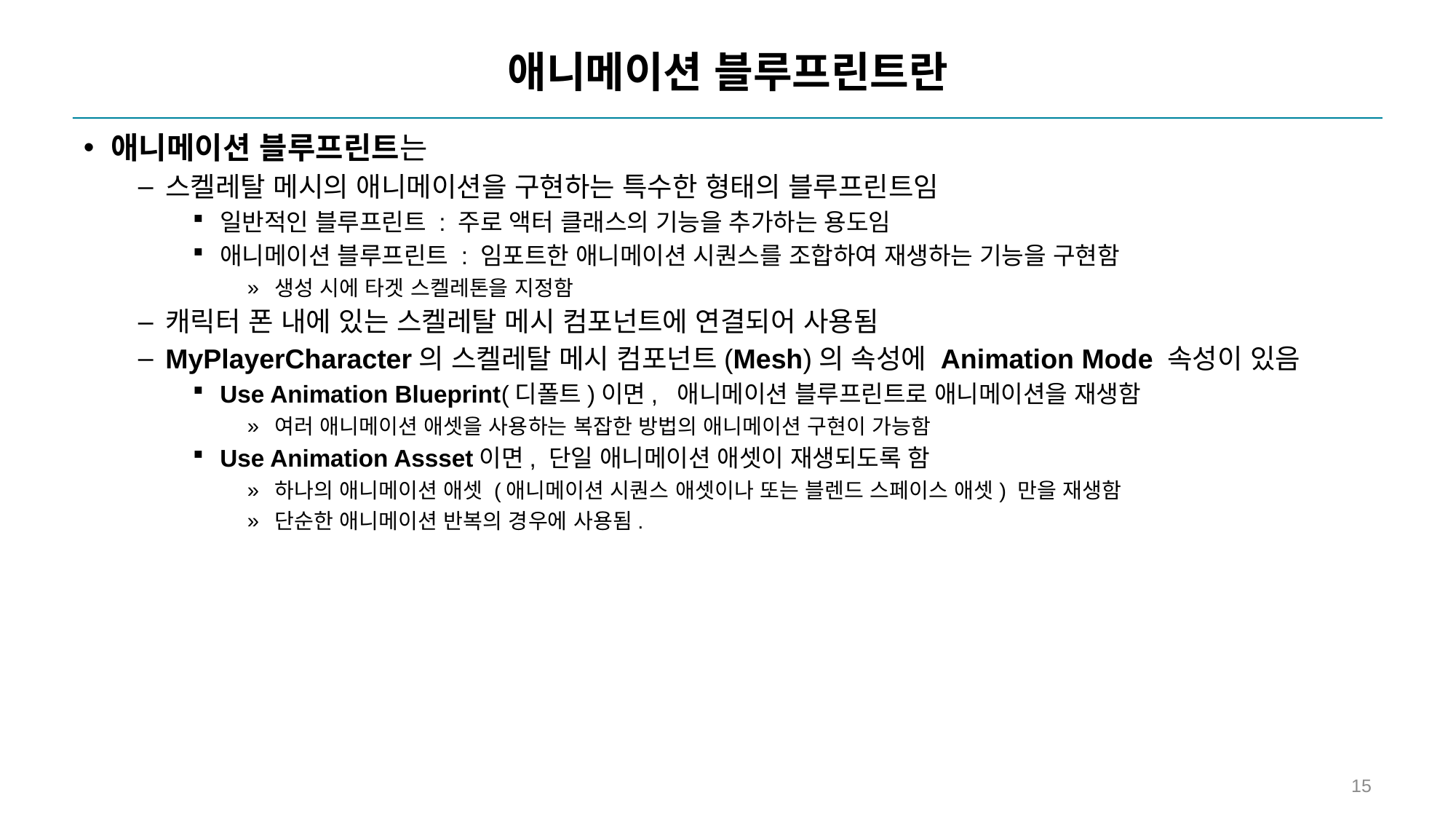

# 애니메이션 블루프린트란
애니메이션 블루프린트는
스켈레탈 메시의 애니메이션을 구현하는 특수한 형태의 블루프린트임
일반적인 블루프린트 : 주로 액터 클래스의 기능을 추가하는 용도임
애니메이션 블루프린트 : 임포트한 애니메이션 시퀀스를 조합하여 재생하는 기능을 구현함
생성 시에 타겟 스켈레톤을 지정함
캐릭터 폰 내에 있는 스켈레탈 메시 컴포넌트에 연결되어 사용됨
MyPlayerCharacter의 스켈레탈 메시 컴포넌트(Mesh)의 속성에 Animation Mode 속성이 있음
Use Animation Blueprint(디폴트)이면,  애니메이션 블루프린트로 애니메이션을 재생함
여러 애니메이션 애셋을 사용하는 복잡한 방법의 애니메이션 구현이 가능함
Use Animation Assset이면, 단일 애니메이션 애셋이 재생되도록 함
하나의 애니메이션 애셋 (애니메이션 시퀀스 애셋이나 또는 블렌드 스페이스 애셋) 만을 재생함
단순한 애니메이션 반복의 경우에 사용됨.

15